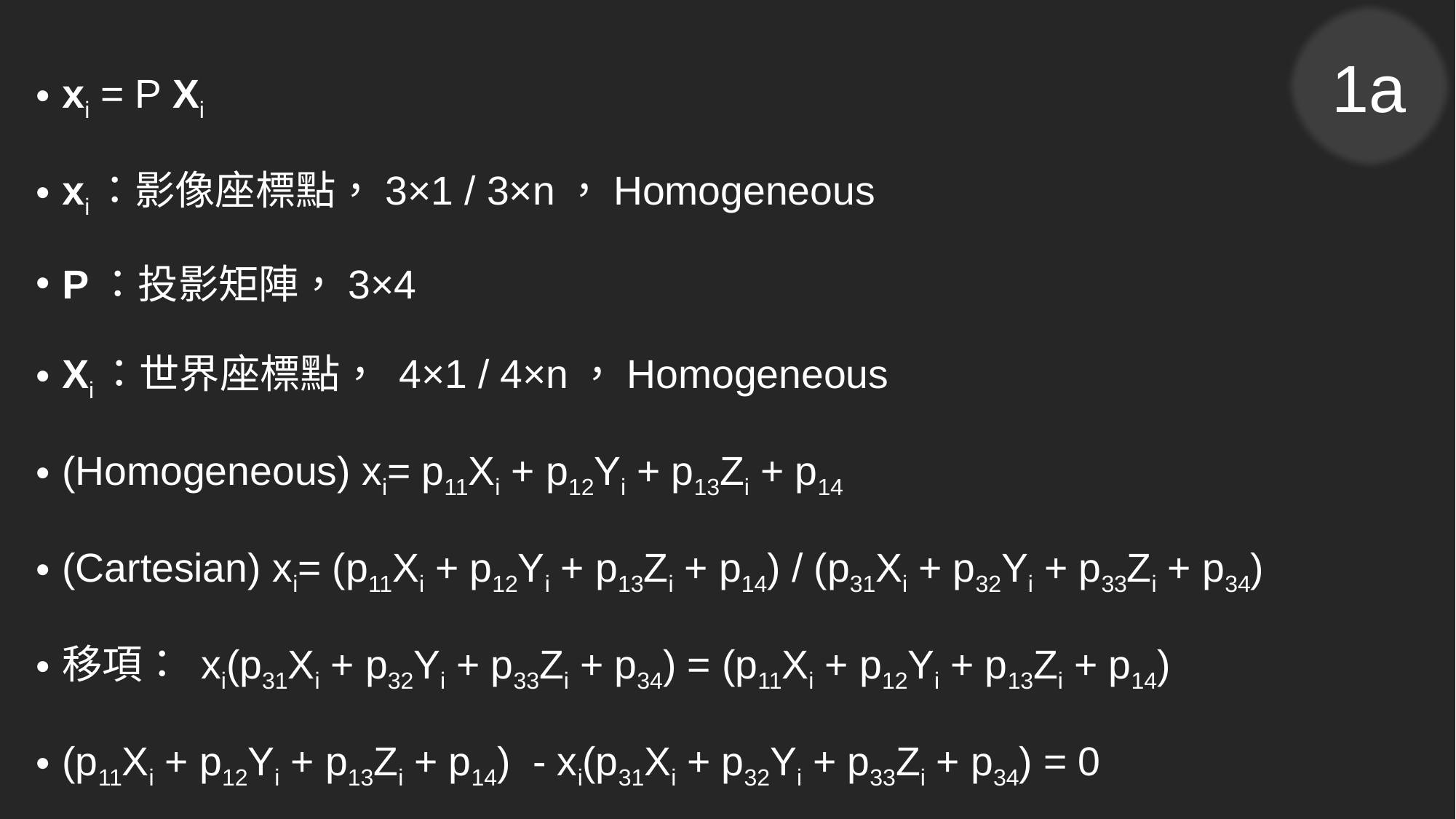

1a
xi = P Xi
xi：影像座標點，3×1 / 3×n，Homogeneous
P：投影矩陣，3×4
Xi：世界座標點， 4×1 / 4×n，Homogeneous
(Homogeneous) xi= p11Xi + p12Yi + p13Zi + p14
(Cartesian) xi= (p11Xi + p12Yi + p13Zi + p14) / (p31Xi + p32Yi + p33Zi + p34)
移項： xi(p31Xi + p32Yi + p33Zi + p34) = (p11Xi + p12Yi + p13Zi + p14)
(p11Xi + p12Yi + p13Zi + p14)  - xi(p31Xi + p32Yi + p33Zi + p34) = 0